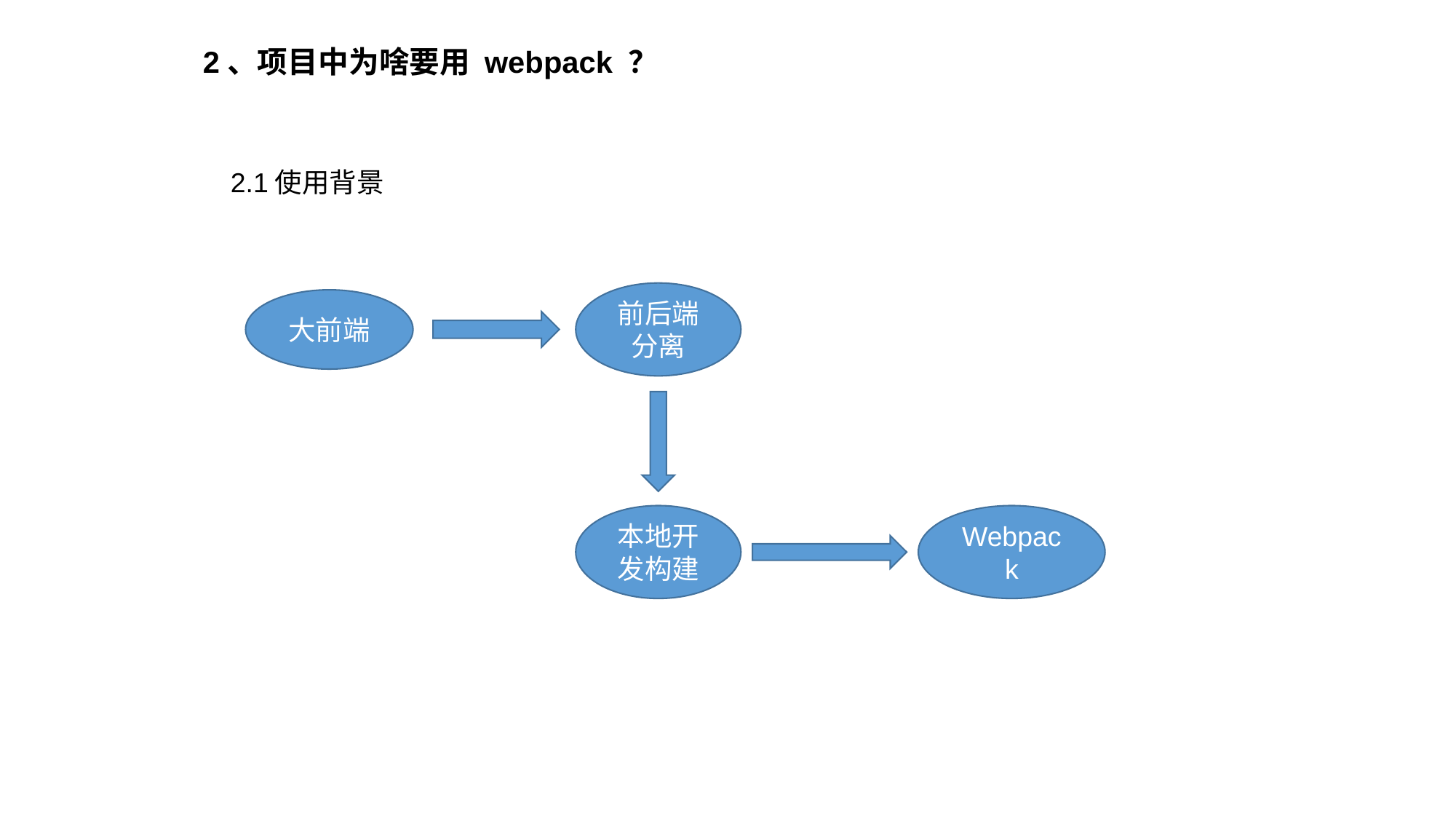

2、项目中为啥要用 webpack ？
2.1使用背景
前后端分离
大前端

本地开发构建
Webpack